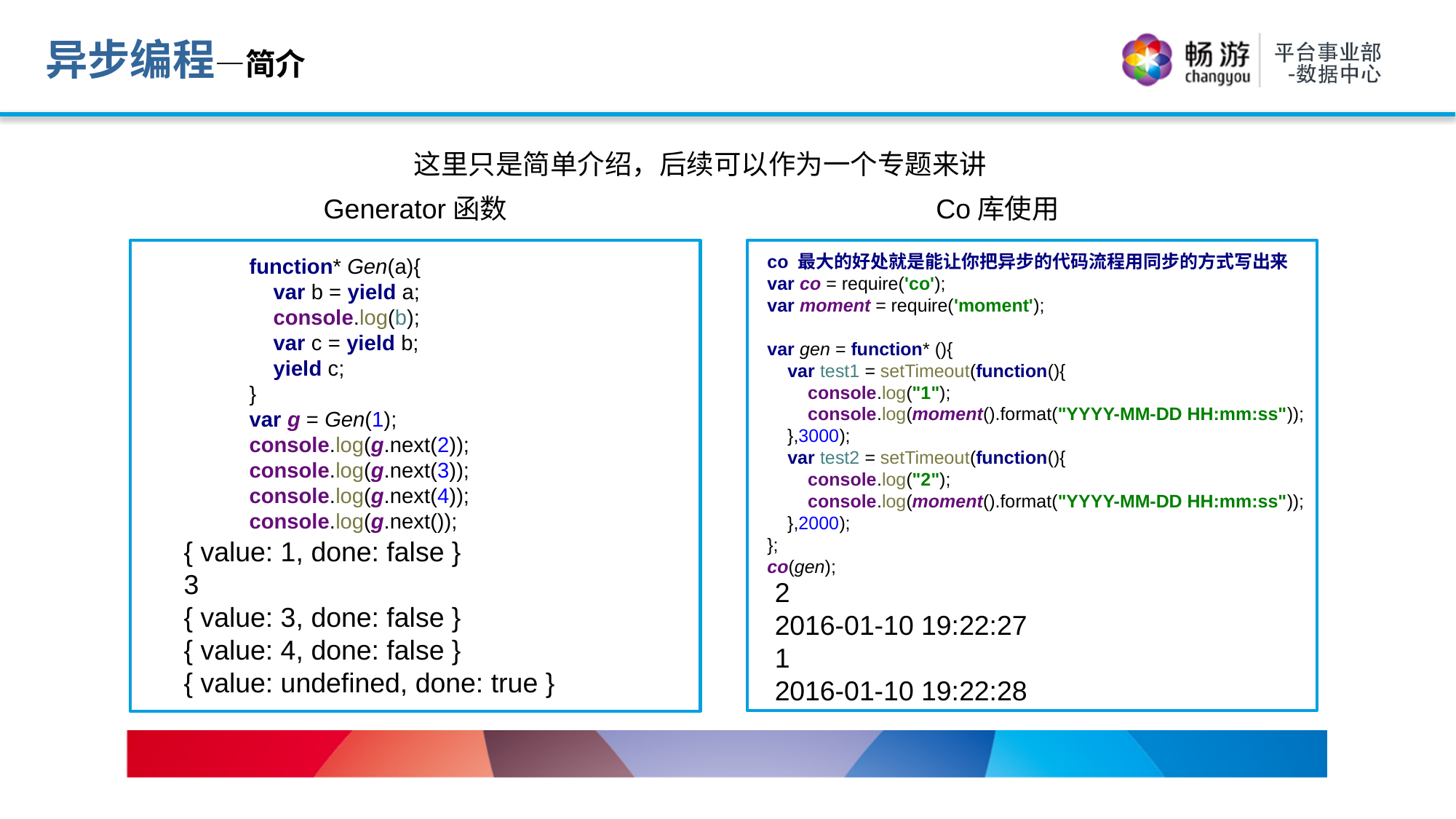

异步编程—简介
这里只是简单介绍，后续可以作为一个专题来讲
Generator函数
Co库使用

co 最大的好处就是能让你把异步的代码流程用同步的方式写出来
var co = require('co');
var moment = require('moment');
var gen = function* (){
    var test1 = setTimeout(function(){
        console.log("1");
        console.log(moment().format("YYYY-MM-DD HH:mm:ss"));
    },3000);
    var test2 = setTimeout(function(){
        console.log("2");
        console.log(moment().format("YYYY-MM-DD HH:mm:ss"));
    },2000);
};
co(gen);
function* Gen(a){
    var b = yield a;
    console.log(b);
    var c = yield b;
    yield c;
}
var g = Gen(1);
console.log(g.next(2));
console.log(g.next(3));
console.log(g.next(4));
console.log(g.next());

{ value: 1, done: false }
3
{ value: 3, done: false }
{ value: 4, done: false }
{ value: undefined, done: true }
2
2016-01-10 19:22:27
1
2016-01-10 19:22:28